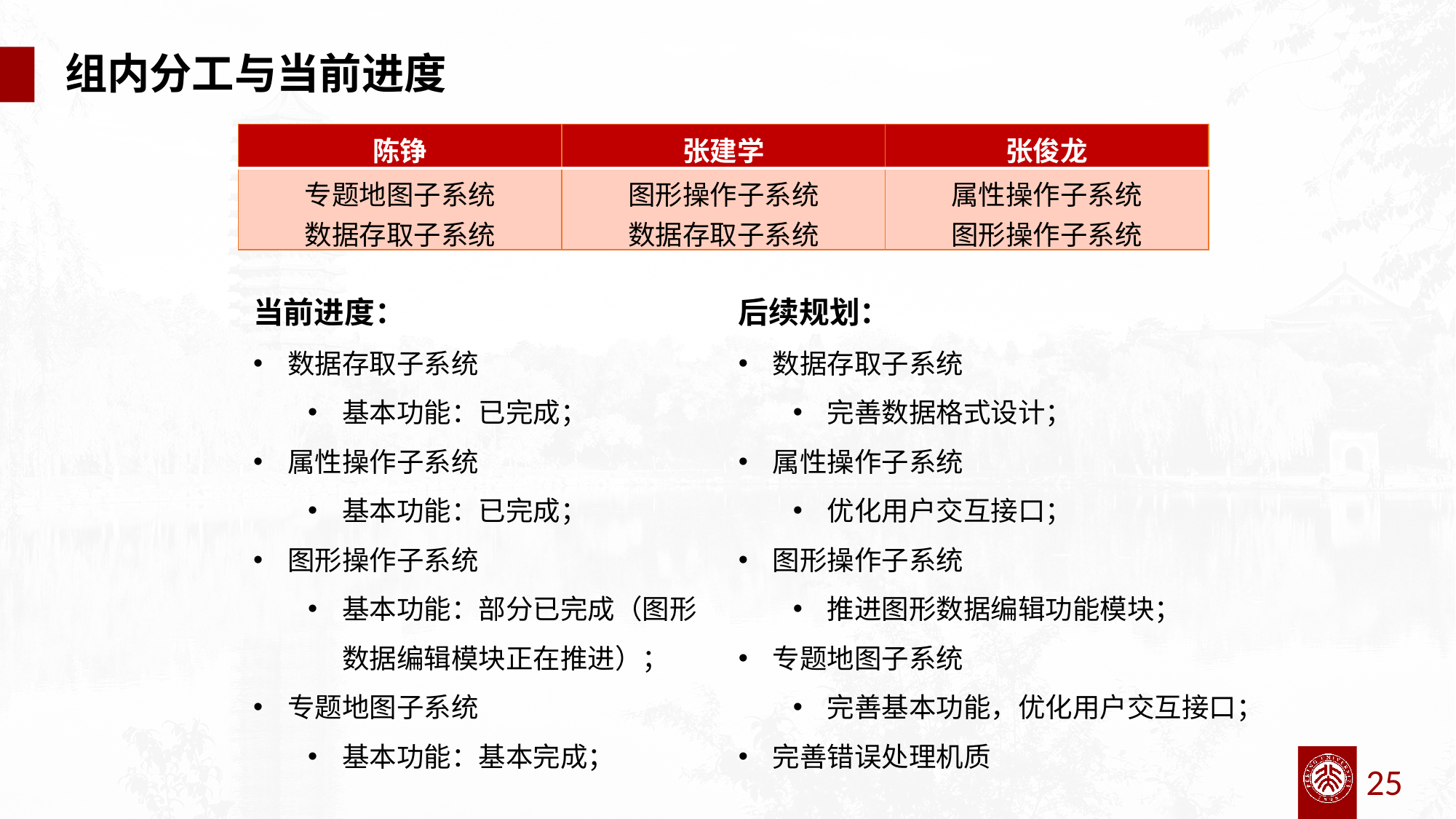

组内分工与当前进度

| 陈铮 | 张建学 | 张俊龙 |
| --- | --- | --- |
| 专题地图子系统 数据存取子系统 | 图形操作子系统 数据存取子系统 | 属性操作子系统 图形操作子系统 |
当前进度：
数据存取子系统
基本功能：已完成；
属性操作子系统
基本功能：已完成；
图形操作子系统
基本功能：部分已完成（图形数据编辑模块正在推进）；
专题地图子系统
基本功能：基本完成；

后续规划：
数据存取子系统
完善数据格式设计；
属性操作子系统
优化用户交互接口；
图形操作子系统
推进图形数据编辑功能模块；
专题地图子系统
完善基本功能，优化用户交互接口；
完善错误处理机质

25